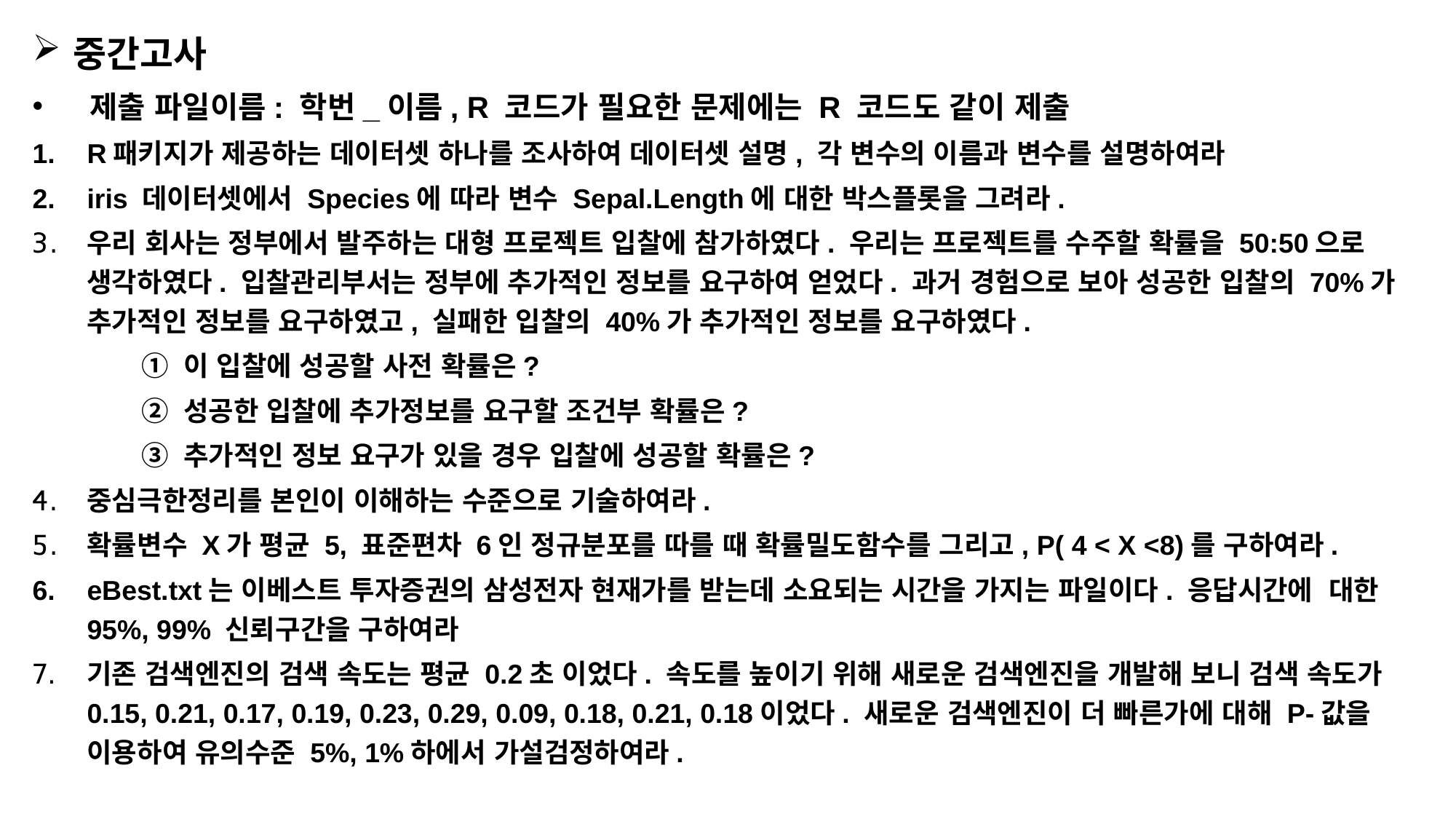

중간고사
 제출 파일이름: 학번_이름, R 코드가 필요한 문제에는 R 코드도 같이 제출
R패키지가 제공하는 데이터셋 하나를 조사하여 데이터셋 설명, 각 변수의 이름과 변수를 설명하여라
iris 데이터셋에서 Species에 따라 변수 Sepal.Length에 대한 박스플롯을 그려라.
우리 회사는 정부에서 발주하는 대형 프로젝트 입찰에 참가하였다. 우리는 프로젝트를 수주할 확률을 50:50으로 생각하였다. 입찰관리부서는 정부에 추가적인 정보를 요구하여 얻었다. 과거 경험으로 보아 성공한 입찰의 70%가 추가적인 정보를 요구하였고, 실패한 입찰의 40%가 추가적인 정보를 요구하였다.
	① 이 입찰에 성공할 사전 확률은?
	② 성공한 입찰에 추가정보를 요구할 조건부 확률은?
	③ 추가적인 정보 요구가 있을 경우 입찰에 성공할 확률은?
중심극한정리를 본인이 이해하는 수준으로 기술하여라.
확률변수 X가 평균 5, 표준편차 6인 정규분포를 따를 때 확률밀도함수를 그리고, P( 4 < X <8)를 구하여라.
eBest.txt는 이베스트 투자증권의 삼성전자 현재가를 받는데 소요되는 시간을 가지는 파일이다. 응답시간에  대한 95%, 99% 신뢰구간을 구하여라
기존 검색엔진의 검색 속도는 평균 0.2초 이었다. 속도를 높이기 위해 새로운 검색엔진을 개발해 보니 검색 속도가 0.15, 0.21, 0.17, 0.19, 0.23, 0.29, 0.09, 0.18, 0.21, 0.18이었다. 새로운 검색엔진이 더 빠른가에 대해 P-값을 이용하여 유의수준 5%, 1%하에서 가설검정하여라.